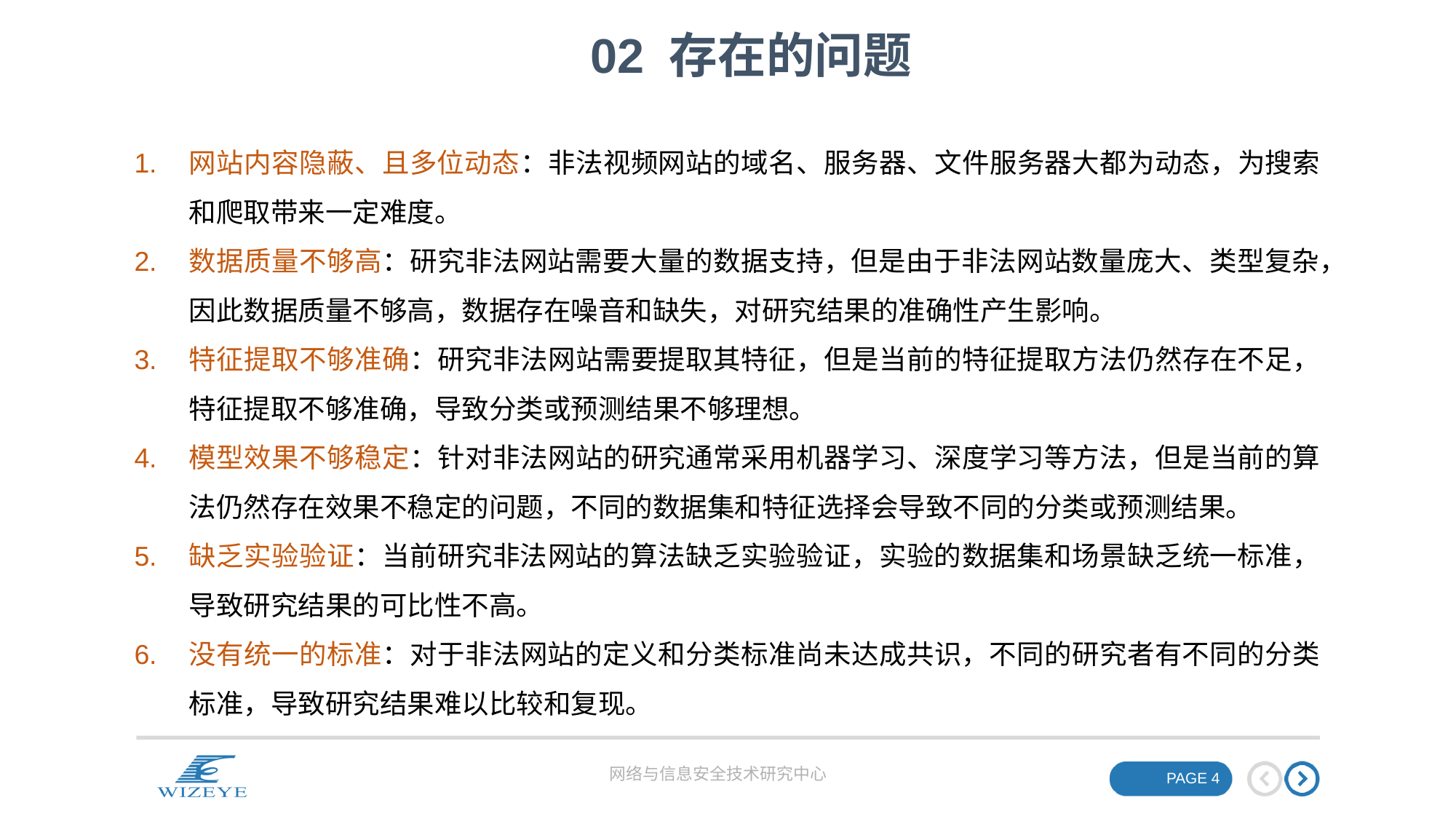

02 存在的问题
网站内容隐蔽、且多位动态：非法视频网站的域名、服务器、文件服务器大都为动态，为搜索和爬取带来一定难度。
数据质量不够高：研究非法网站需要大量的数据支持，但是由于非法网站数量庞大、类型复杂，因此数据质量不够高，数据存在噪音和缺失，对研究结果的准确性产生影响。
特征提取不够准确：研究非法网站需要提取其特征，但是当前的特征提取方法仍然存在不足，特征提取不够准确，导致分类或预测结果不够理想。
模型效果不够稳定：针对非法网站的研究通常采用机器学习、深度学习等方法，但是当前的算法仍然存在效果不稳定的问题，不同的数据集和特征选择会导致不同的分类或预测结果。
缺乏实验验证：当前研究非法网站的算法缺乏实验验证，实验的数据集和场景缺乏统一标准，导致研究结果的可比性不高。
没有统一的标准：对于非法网站的定义和分类标准尚未达成共识，不同的研究者有不同的分类标准，导致研究结果难以比较和复现。

网络与信息安全技术研究中心
PAGE 4